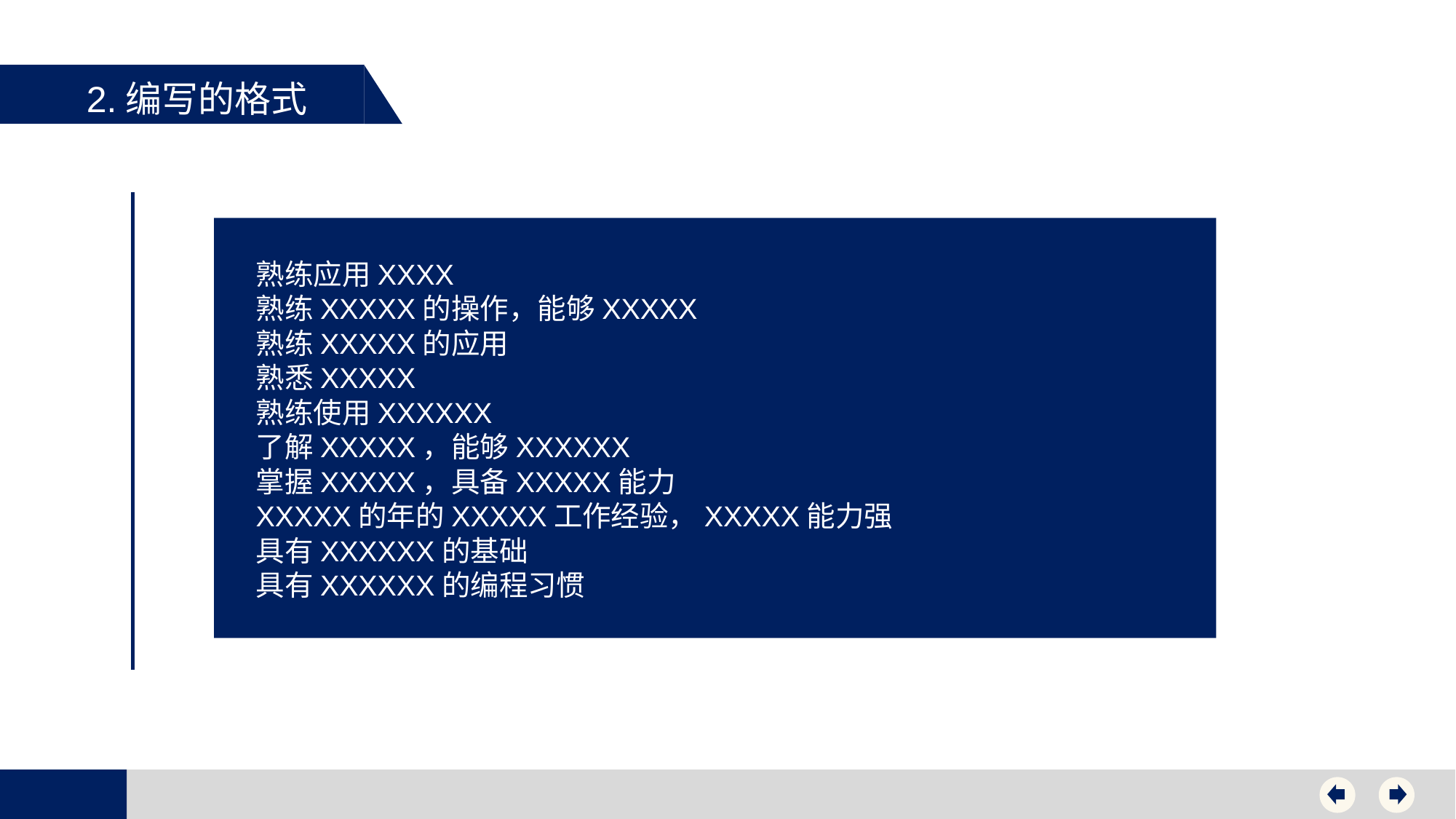

2.编写的格式

熟练应用XXXX
熟练XXXXX的操作，能够XXXXX
熟练XXXXX的应用
熟悉XXXXX
熟练使用XXXXXX
了解XXXXX，能够XXXXXX
掌握XXXXX，具备XXXXX能力
XXXXX的年的XXXXX工作经验，XXXXX能力强
具有XXXXXX的基础
具有XXXXXX的编程习惯